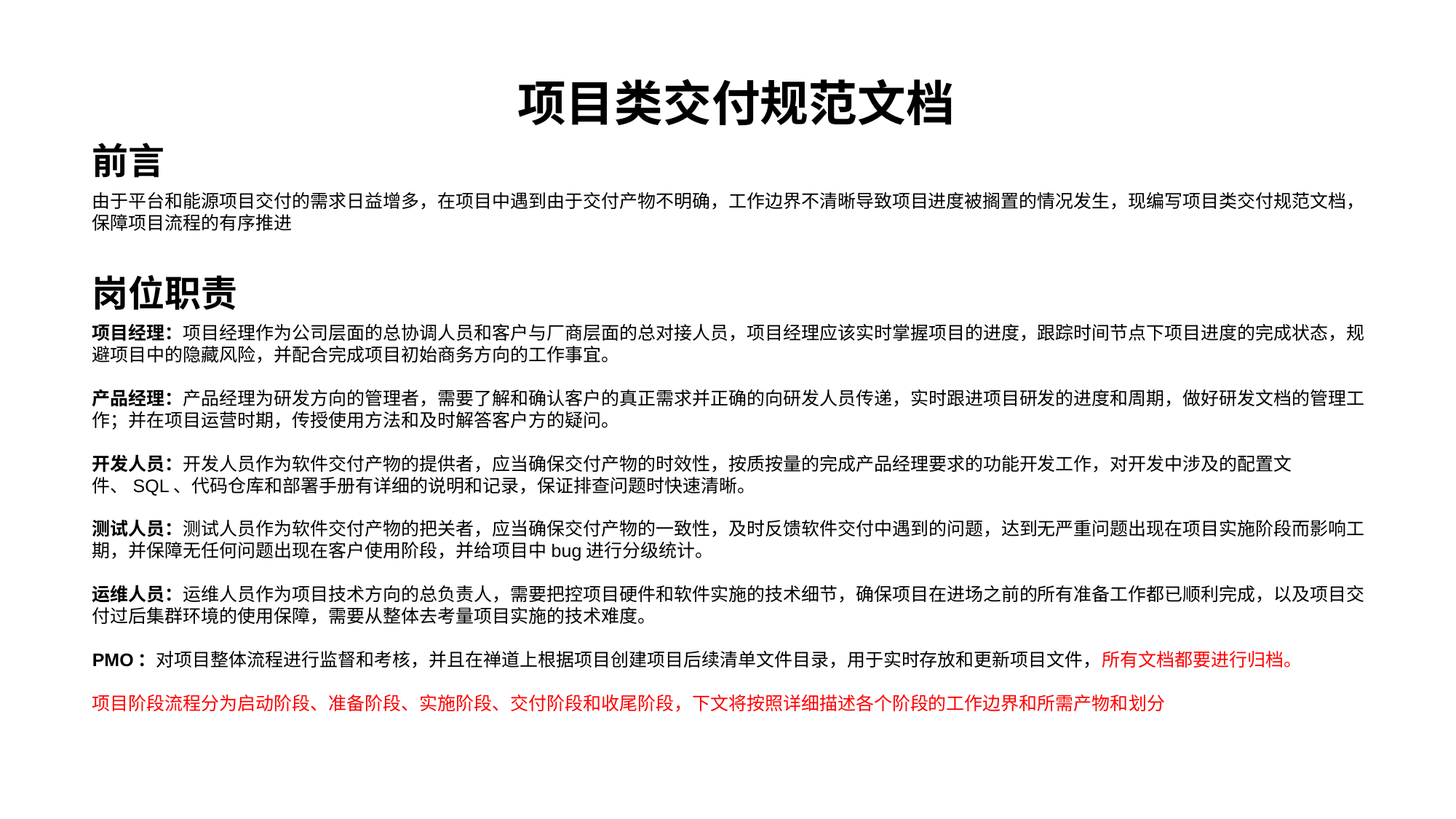

项目类交付规范文档
前言
由于平台和能源项目交付的需求日益增多，在项目中遇到由于交付产物不明确，工作边界不清晰导致项目进度被搁置的情况发生，现编写项目类交付规范文档，保障项目流程的有序推进

岗位职责
项目经理：项目经理作为公司层面的总协调人员和客户与厂商层面的总对接人员，项目经理应该实时掌握项目的进度，跟踪时间节点下项目进度的完成状态，规避项目中的隐藏风险，并配合完成项目初始商务方向的工作事宜。

产品经理：产品经理为研发方向的管理者，需要了解和确认客户的真正需求并正确的向研发人员传递，实时跟进项目研发的进度和周期，做好研发文档的管理工作；并在项目运营时期，传授使用方法和及时解答客户方的疑问。

开发人员：开发人员作为软件交付产物的提供者，应当确保交付产物的时效性，按质按量的完成产品经理要求的功能开发工作，对开发中涉及的配置文件、SQL、代码仓库和部署手册有详细的说明和记录，保证排查问题时快速清晰。

测试人员：测试人员作为软件交付产物的把关者，应当确保交付产物的一致性，及时反馈软件交付中遇到的问题，达到无严重问题出现在项目实施阶段而影响工期，并保障无任何问题出现在客户使用阶段，并给项目中bug进行分级统计。

运维人员：运维人员作为项目技术方向的总负责人，需要把控项目硬件和软件实施的技术细节，确保项目在进场之前的所有准备工作都已顺利完成，以及项目交付过后集群环境的使用保障，需要从整体去考量项目实施的技术难度。

PMO：对项目整体流程进行监督和考核，并且在禅道上根据项目创建项目后续清单文件目录，用于实时存放和更新项目文件，所有文档都要进行归档。

项目阶段流程分为启动阶段、准备阶段、实施阶段、交付阶段和收尾阶段，下文将按照详细描述各个阶段的工作边界和所需产物和划分